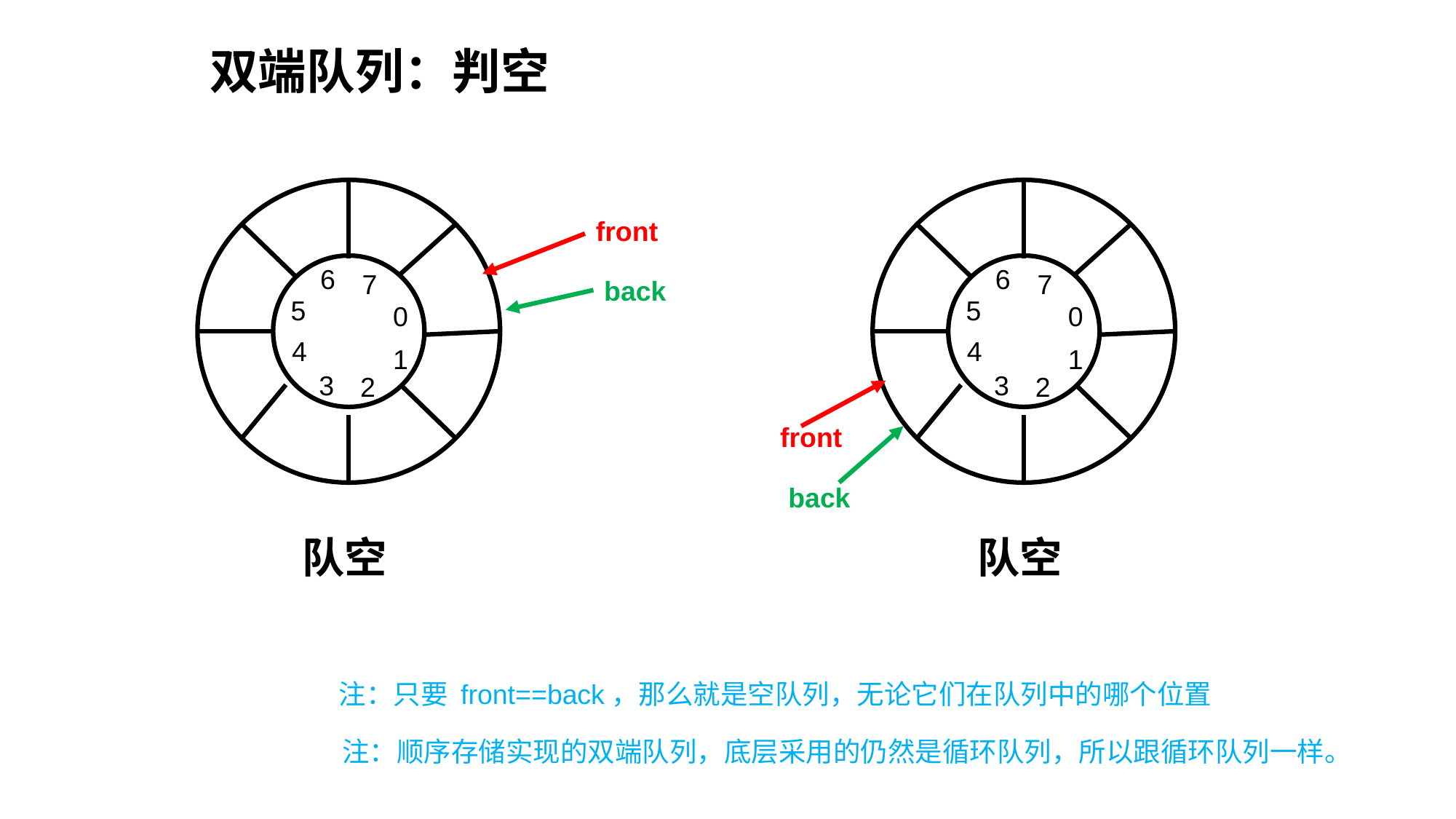

双端队列：判空

front
6
6
7
7
back
5
5
0
0
4
4
1
1
3
3
2
2
front
back
队空
队空
注：只要 front==back，那么就是空队列，无论它们在队列中的哪个位置
注：顺序存储实现的双端队列，底层采用的仍然是循环队列，所以跟循环队列一样。